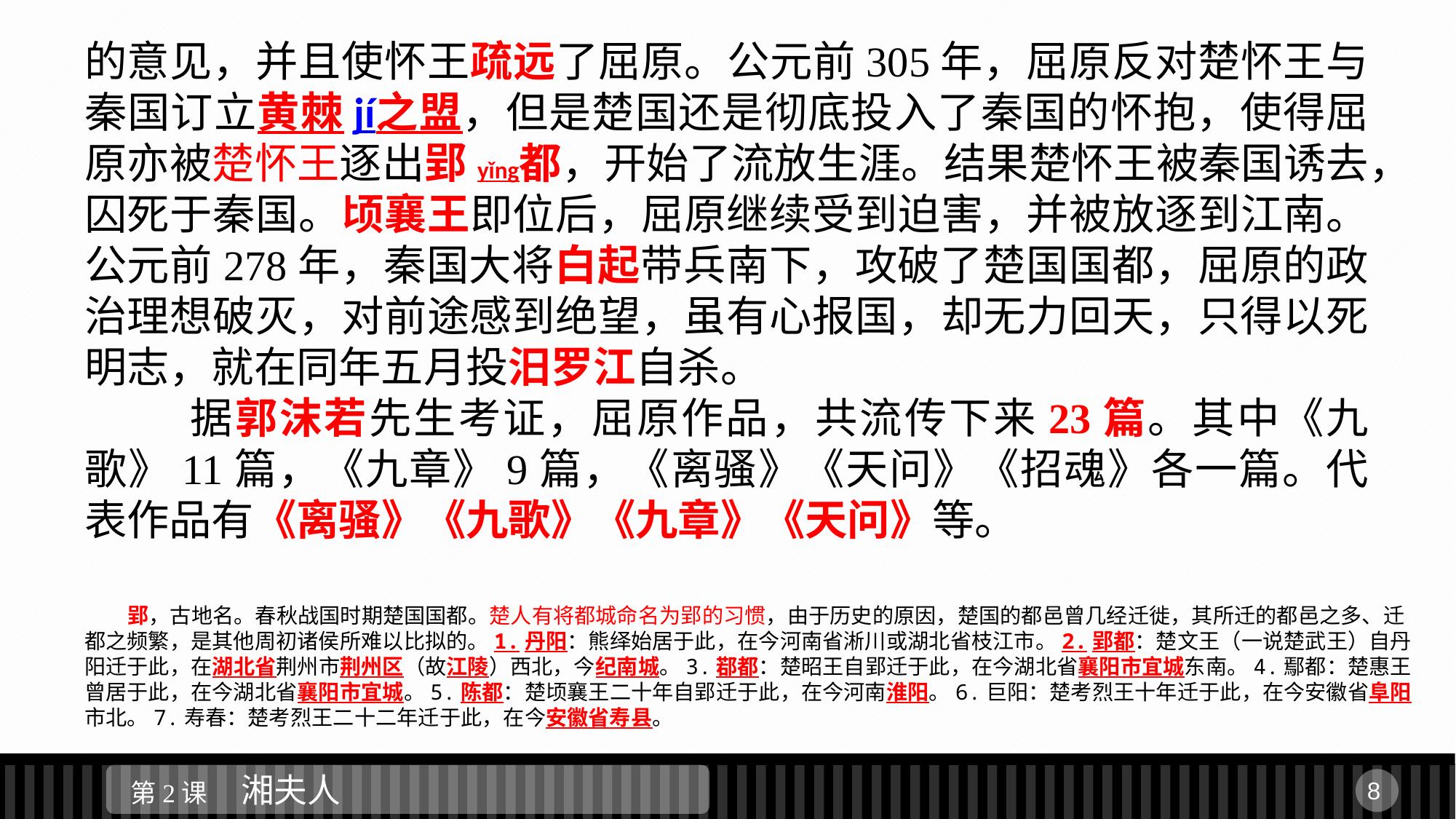

的意见，并且使怀王疏远了屈原。公元前305年，屈原反对楚怀王与秦国订立黄棘jí之盟，但是楚国还是彻底投入了秦国的怀抱，使得屈原亦被楚怀王逐出郢yǐng都，开始了流放生涯。结果楚怀王被秦国诱去，囚死于秦国。顷襄王即位后，屈原继续受到迫害，并被放逐到江南。公元前278年，秦国大将白起带兵南下，攻破了楚国国都，屈原的政治理想破灭，对前途感到绝望，虽有心报国，却无力回天，只得以死明志，就在同年五月投汨罗江自杀。
        据郭沫若先生考证，屈原作品，共流传下来23篇。其中《九歌》11篇，《九章》9篇，《离骚》《天问》《招魂》各一篇。代表作品有《离骚》《九歌》《九章》《天问》等。
        郢，古地名。春秋战国时期楚国国都。楚人有将都城命名为郢的习惯，由于历史的原因，楚国的都邑曾几经迁徙，其所迁的都邑之多、迁都之频繁，是其他周初诸侯所难以比拟的。1.丹阳：熊绎始居于此，在今河南省淅川或湖北省枝江市。2.郢都：楚文王（一说楚武王）自丹阳迁于此，在湖北省荆州市荆州区（故江陵）西北，今纪南城。3.鄀都：楚昭王自郢迁于此，在今湖北省襄阳市宜城东南。4.鄢都：楚惠王曾居于此，在今湖北省襄阳市宜城。5.陈都：楚顷襄王二十年自郢迁于此，在今河南淮阳。6.巨阳：楚考烈王十年迁于此，在今安徽省阜阳市北。7.寿春：楚考烈王二十二年迁于此，在今安徽省寿县。